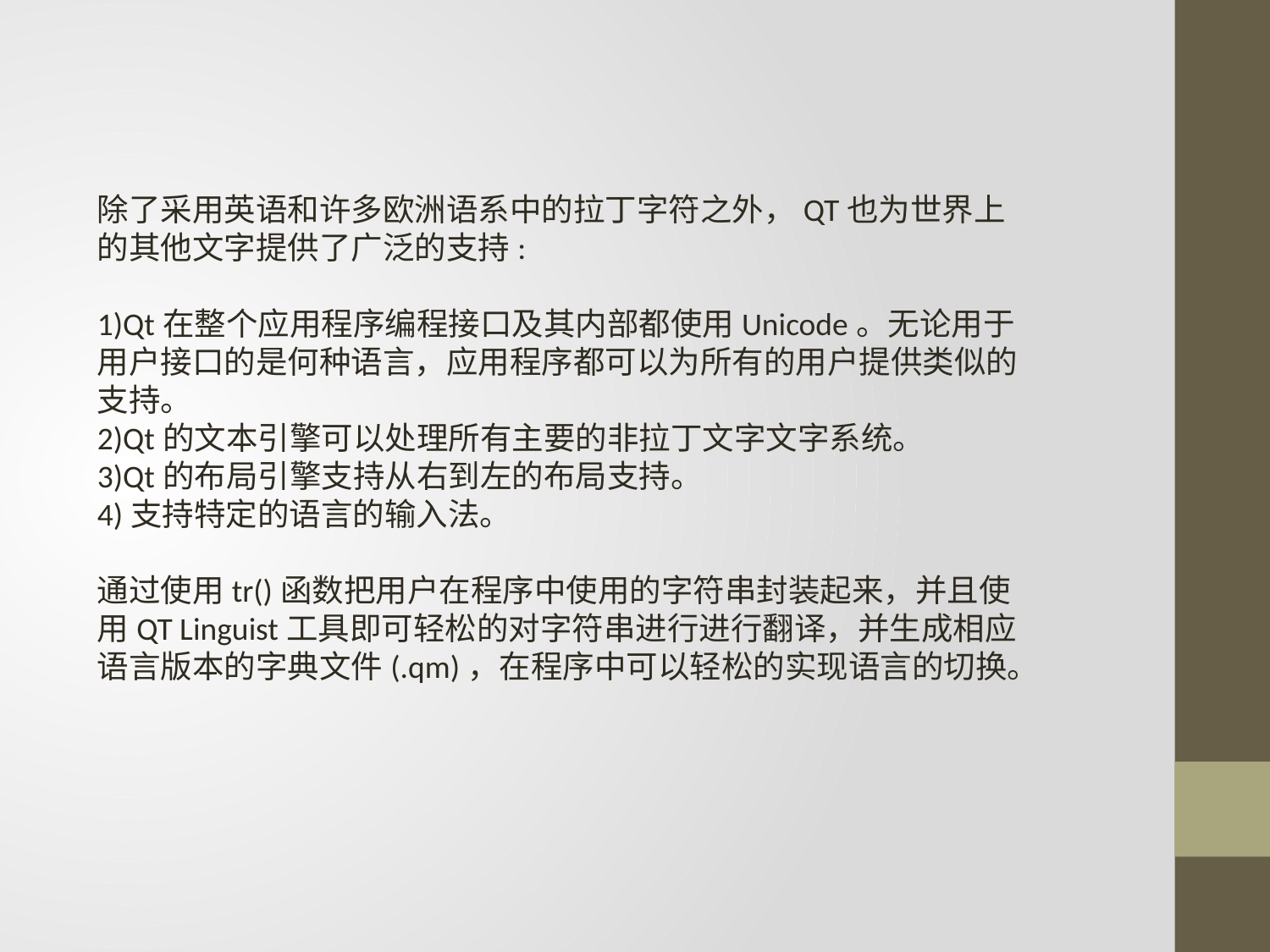

除了采用英语和许多欧洲语系中的拉丁字符之外，QT也为世界上的其他文字提供了广泛的支持:

1)Qt在整个应用程序编程接口及其内部都使用Unicode。无论用于用户接口的是何种语言，应用程序都可以为所有的用户提供类似的支持。
2)Qt的文本引擎可以处理所有主要的非拉丁文字文字系统。
3)Qt的布局引擎支持从右到左的布局支持。
4)支持特定的语言的输入法。

通过使用tr()函数把用户在程序中使用的字符串封装起来，并且使用QT Linguist工具即可轻松的对字符串进行进行翻译，并生成相应语言版本的字典文件(.qm)，在程序中可以轻松的实现语言的切换。